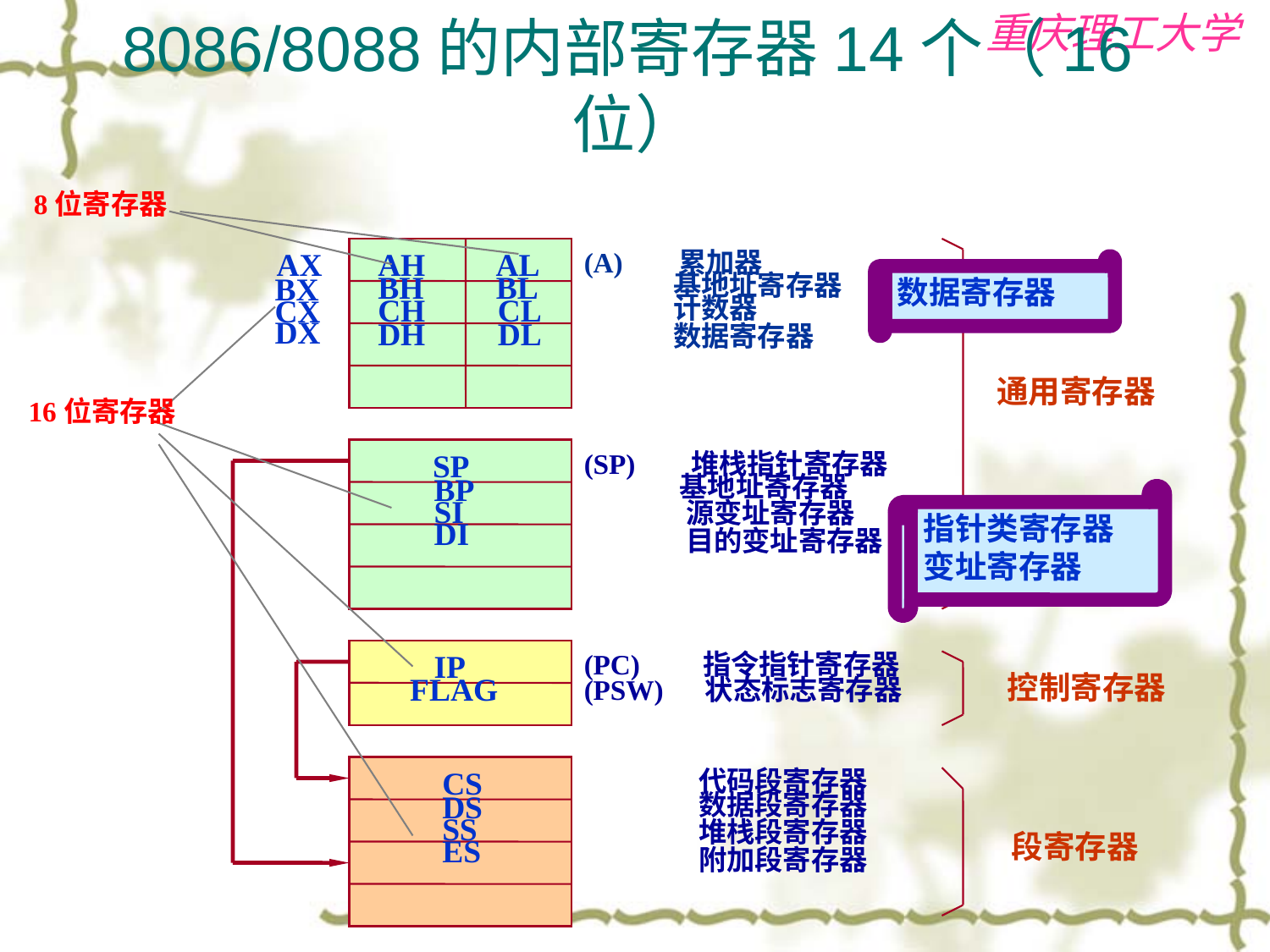

# 8086/8088的内部寄存器14个（16位）
8位寄存器

      AX
     BX
     CX
     DX

  AH         AL
  BH         BL
  CH         CL
  DH         DL

(A)       累加器
             基地址寄存器
             计数器
             数据寄存器

数据寄存器

通用寄存器
16位寄存器

          SP
         BP
         SI
         DI

(SP)       堆栈指针寄存器
              基地址寄存器
               源变址寄存器
               目的变址寄存器

指针类寄存器
变址寄存器

         IP
      FLAG
(PC)        指令指针寄存器
(PSW)     状态标志寄存器

控制寄存器

          CS
          DS
          SS
          ES
                 代码段寄存器
                 数据段寄存器
                 堆栈段寄存器
                 附加段寄存器

 段寄存器